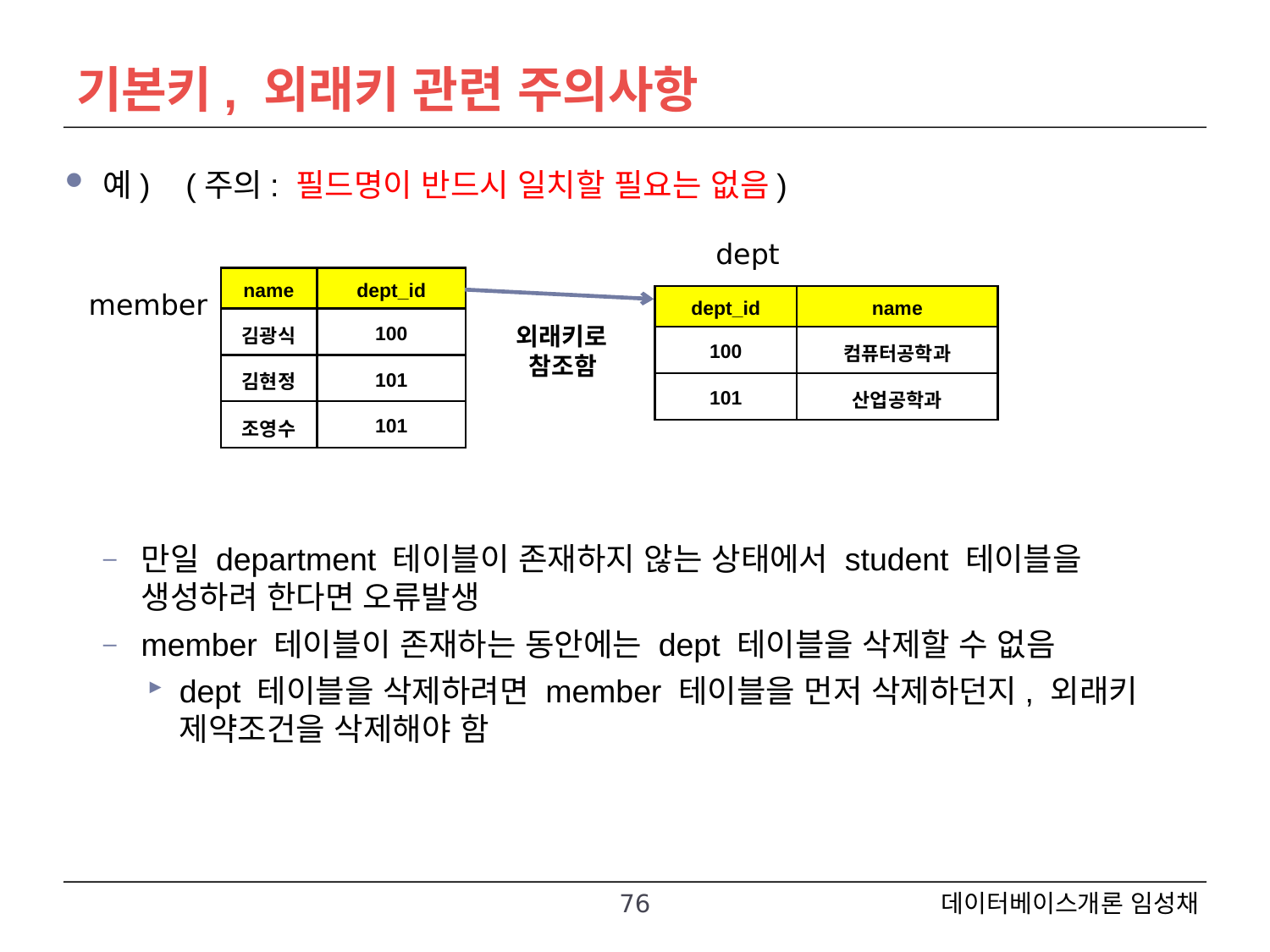

# 기본키, 외래키 관련 주의사항
예)    (주의: 필드명이 반드시 일치할 필요는 없음)

만일 department 테이블이 존재하지 않는 상태에서 student 테이블을 생성하려 한다면 오류발생
member 테이블이 존재하는 동안에는 dept 테이블을 삭제할 수 없음
dept 테이블을 삭제하려면 member 테이블을 먼저 삭제하던지, 외래키 제약조건을 삭제해야 함

dept
| name | dept\_id |
| --- | --- |
| 김광식 | 100 |
| 김현정 | 101 |
| 조영수 | 101 |
member
| dept\_id | name |
| --- | --- |
| 100 | 컴퓨터공학과 |
| 101 | 산업공학과 |
외래키로
 참조함
76
데이터베이스개론 임성채